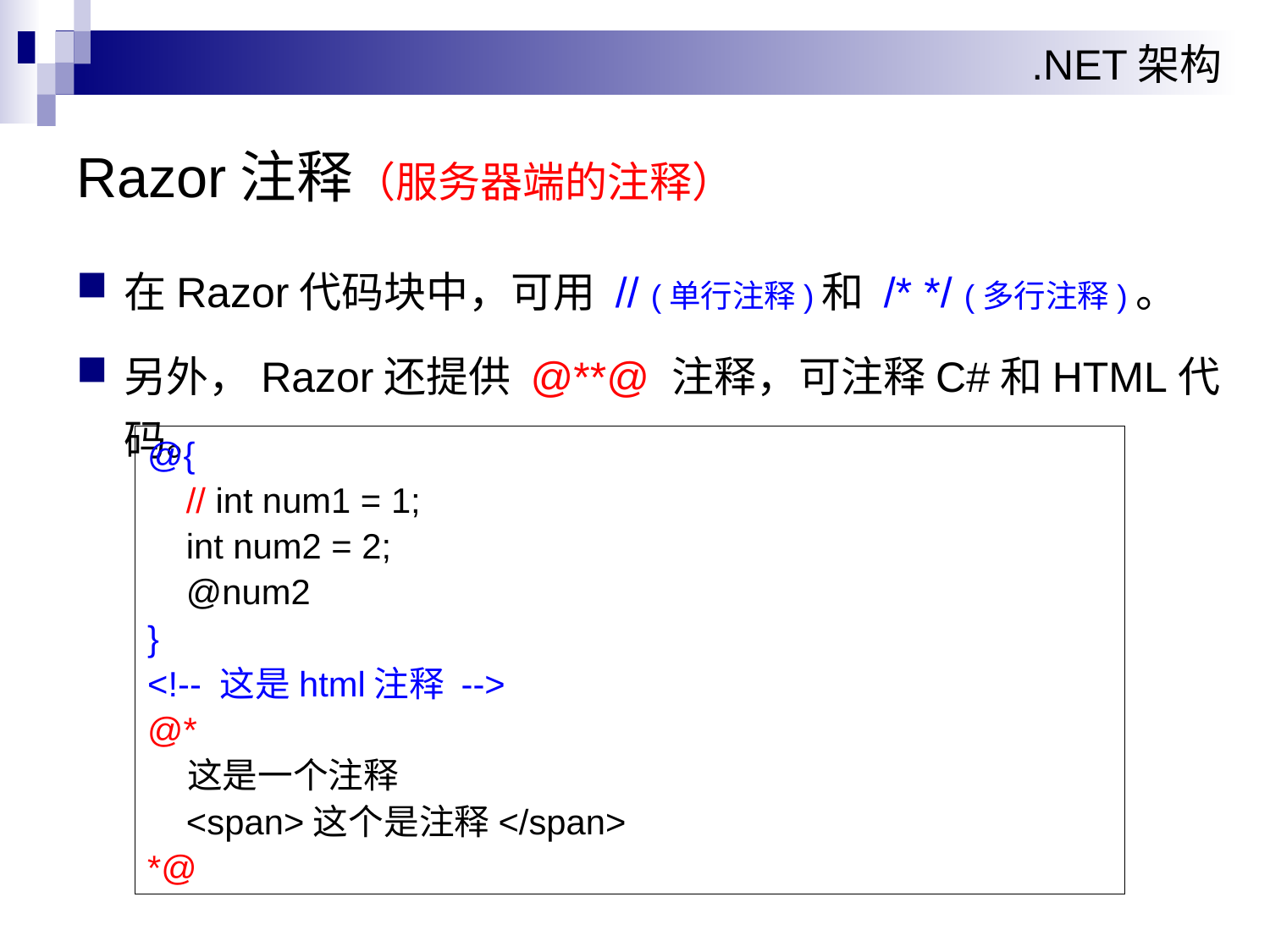

# Razor注释（服务器端的注释）
在Razor代码块中，可用 // (单行注释)和 /* */ (多行注释)。
另外，Razor还提供 @**@ 注释，可注释C#和HTML代码。
@{
    // int num1 = 1;
    int num2 = 2;
    @num2
}
<!-- 这是html注释 -->
@*
    这是一个注释
    <span>这个是注释</span>
*@